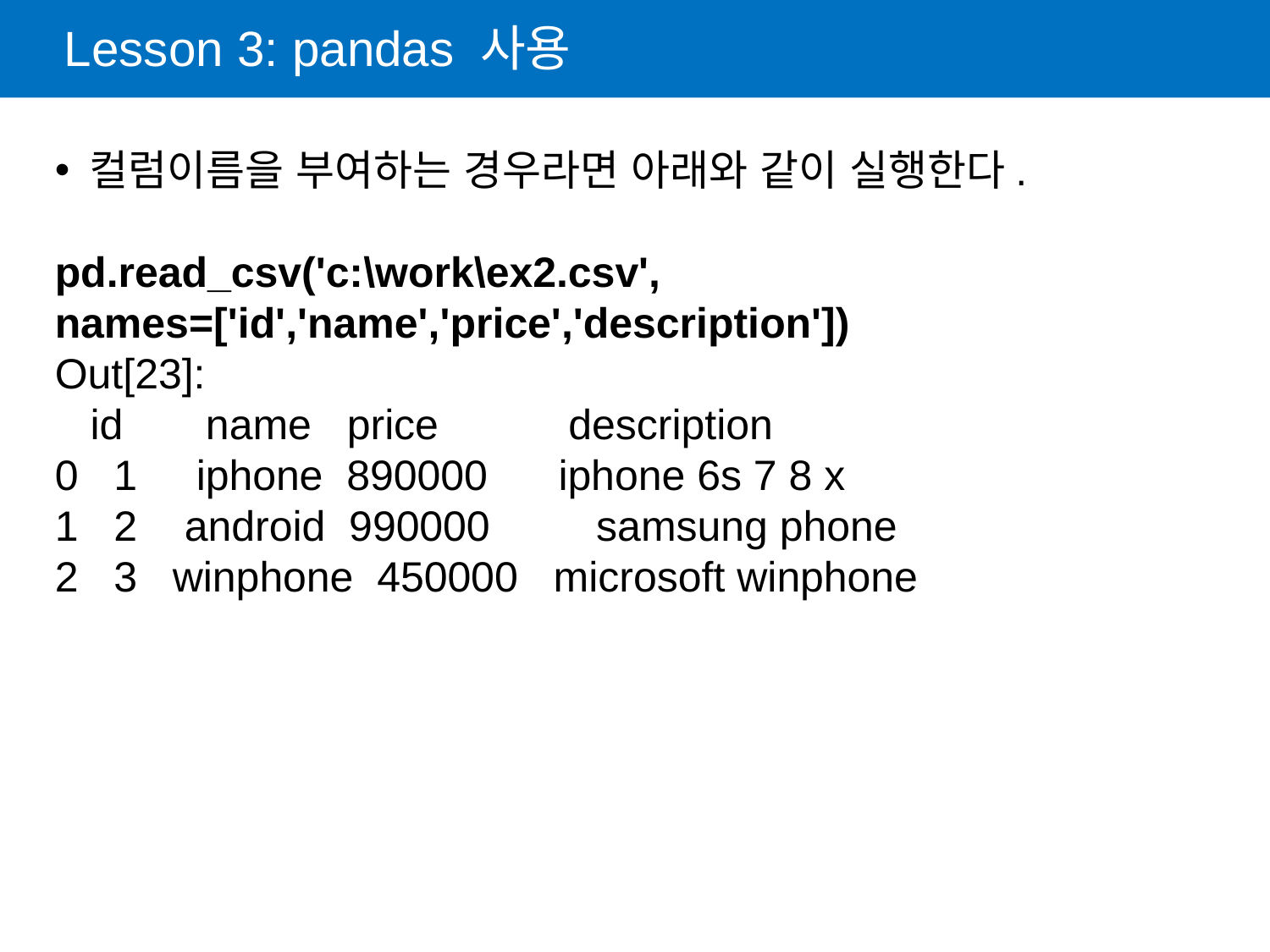

# Lesson 3: pandas 사용
 컬럼이름을 부여하는 경우라면 아래와 같이 실행한다.

pd.read_csv('c:\work\ex2.csv', names=['id','name','price','description'])
Out[23]:
   id       name   price           description
0   1     iphone  890000      iphone 6s 7 8 x
1   2    android  990000         samsung phone
2   3   winphone  450000   microsoft winphone